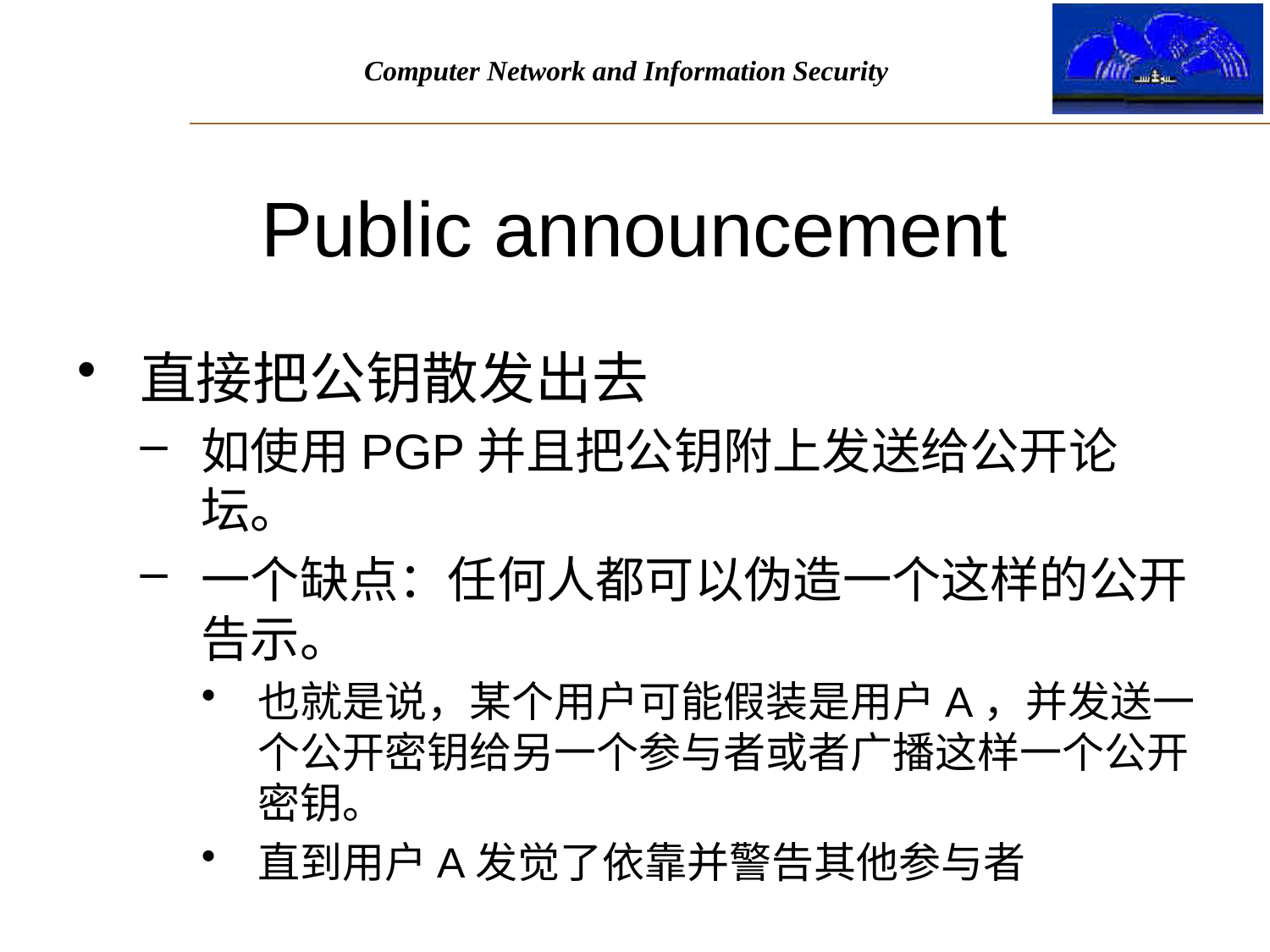

# Public announcement
直接把公钥散发出去
如使用PGP并且把公钥附上发送给公开论坛。
一个缺点：任何人都可以伪造一个这样的公开告示。
也就是说，某个用户可能假装是用户A，并发送一个公开密钥给另一个参与者或者广播这样一个公开密钥。
直到用户A发觉了依靠并警告其他参与者